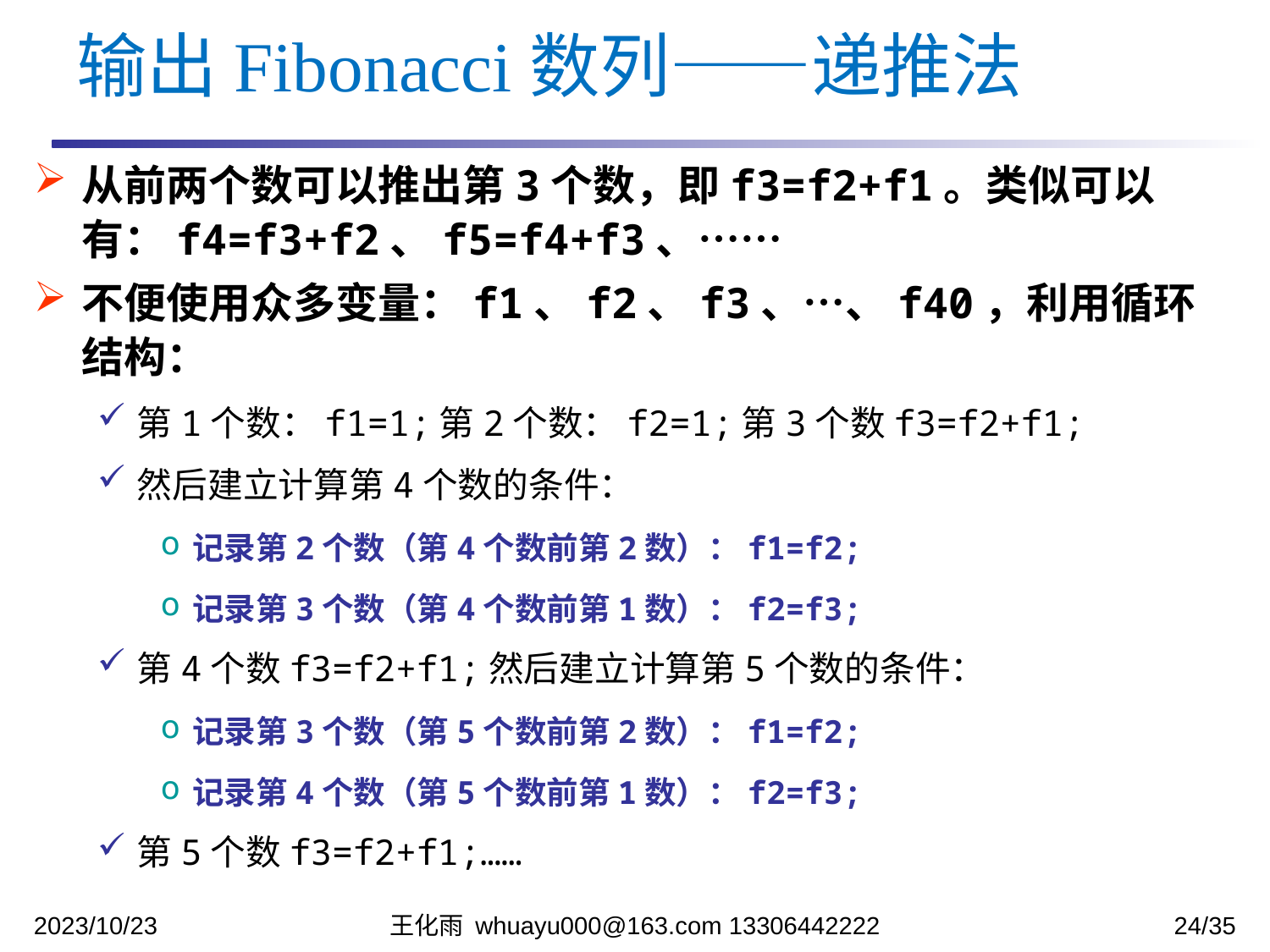

输出Fibonacci数列——递推法
从前两个数可以推出第3个数，即f3=f2+f1。类似可以有：f4=f3+f2、f5=f4+f3、……
不便使用众多变量：f1、f2、f3、…、f40，利用循环结构：
第1个数：f1=1;第2个数：f2=1;第3个数f3=f2+f1;
然后建立计算第4个数的条件：
记录第2个数（第4个数前第2数）：f1=f2;
记录第3个数（第4个数前第1数）：f2=f3;
第4个数f3=f2+f1;然后建立计算第5个数的条件：
记录第3个数（第5个数前第2数）：f1=f2;
记录第4个数（第5个数前第1数）：f2=f3;
第5个数f3=f2+f1;……

2023/10/23
王化雨 whuayu000@163.com 13306442222
24/35